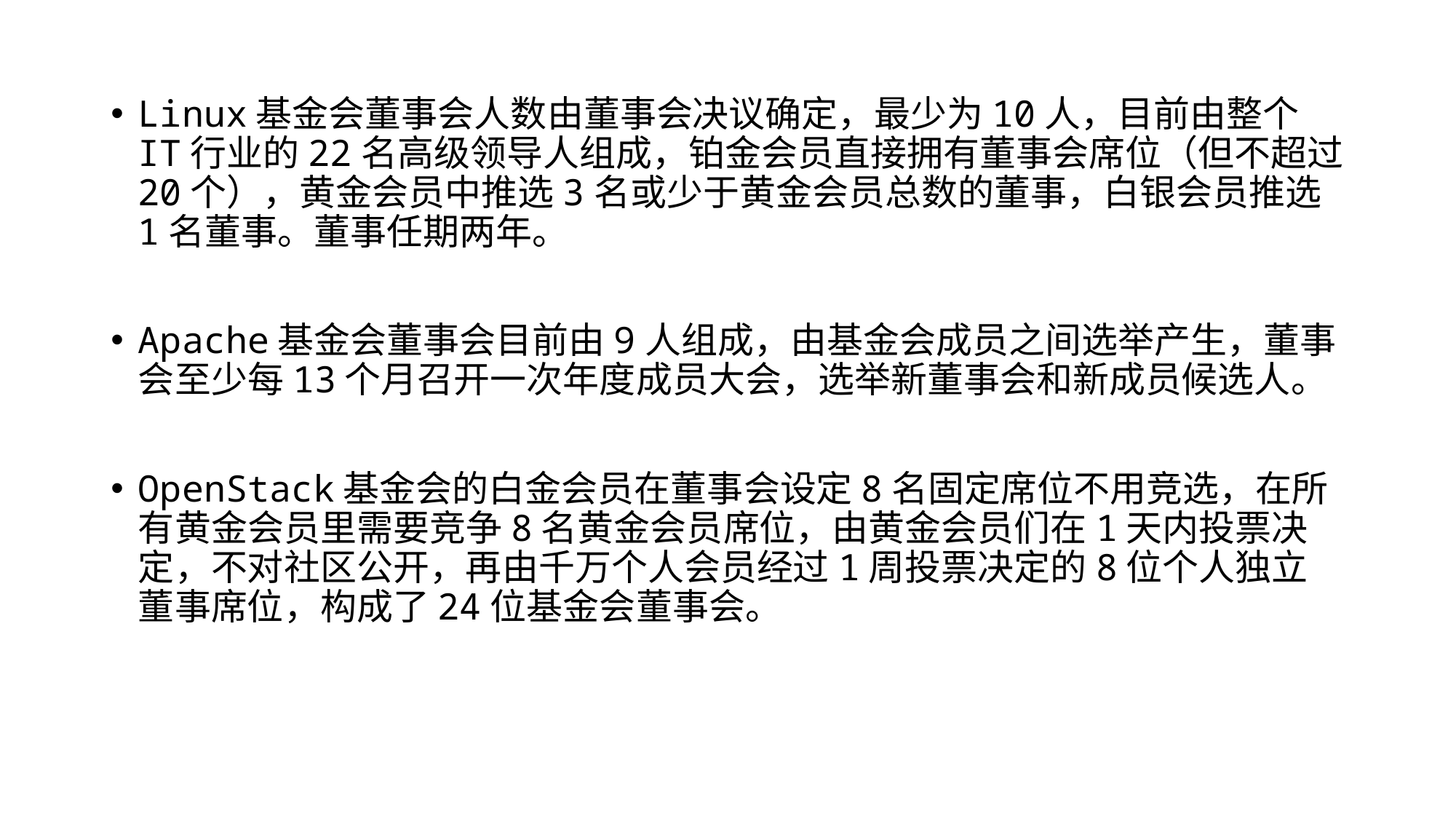

Linux基金会董事会人数由董事会决议确定，最少为10人，目前由整个IT行业的22名高级领导人组成，铂金会员直接拥有董事会席位（但不超过20个），黄金会员中推选3名或少于黄金会员总数的董事，白银会员推选1名董事。董事任期两年。

Apache基金会董事会目前由9人组成，由基金会成员之间选举产生，董事会至少每13个月召开一次年度成员大会，选举新董事会和新成员候选人。

OpenStack基金会的白金会员在董事会设定8名固定席位不用竞选，在所有黄金会员里需要竞争8名黄金会员席位，由黄金会员们在1天内投票决定，不对社区公开，再由千万个人会员经过1周投票决定的8位个人独立董事席位，构成了24位基金会董事会。